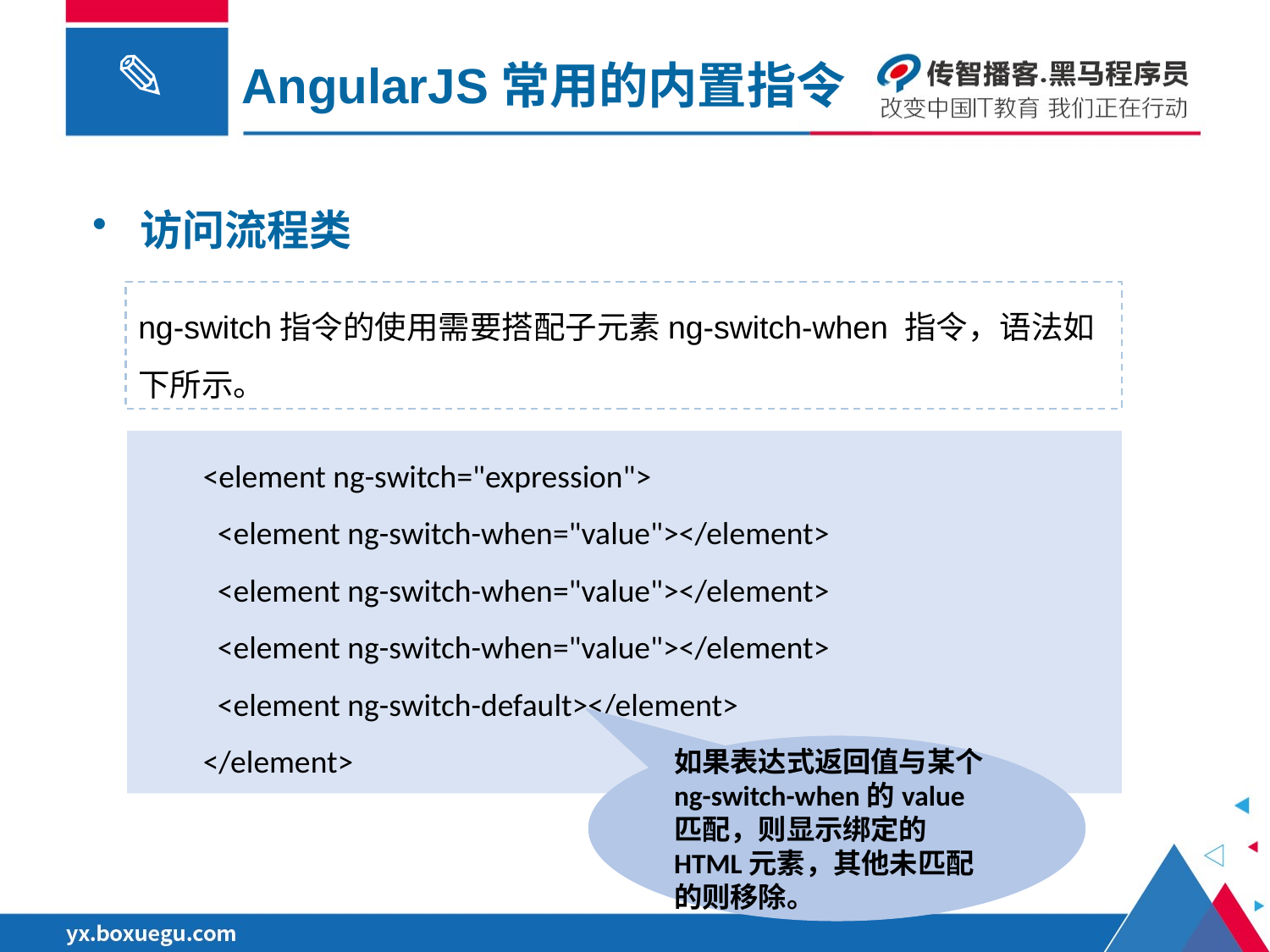

AngularJS常用的内置指令
访问流程类
ng-switch指令的使用需要搭配子元素ng-switch-when 指令，语法如下所示。
<element ng-switch="expression">
  <element ng-switch-when="value"></element>
  <element ng-switch-when="value"></element>
  <element ng-switch-when="value"></element>
  <element ng-switch-default></element>
</element>
如果表达式返回值与某个ng-switch-when的value匹配，则显示绑定的HTML元素，其他未匹配的则移除。